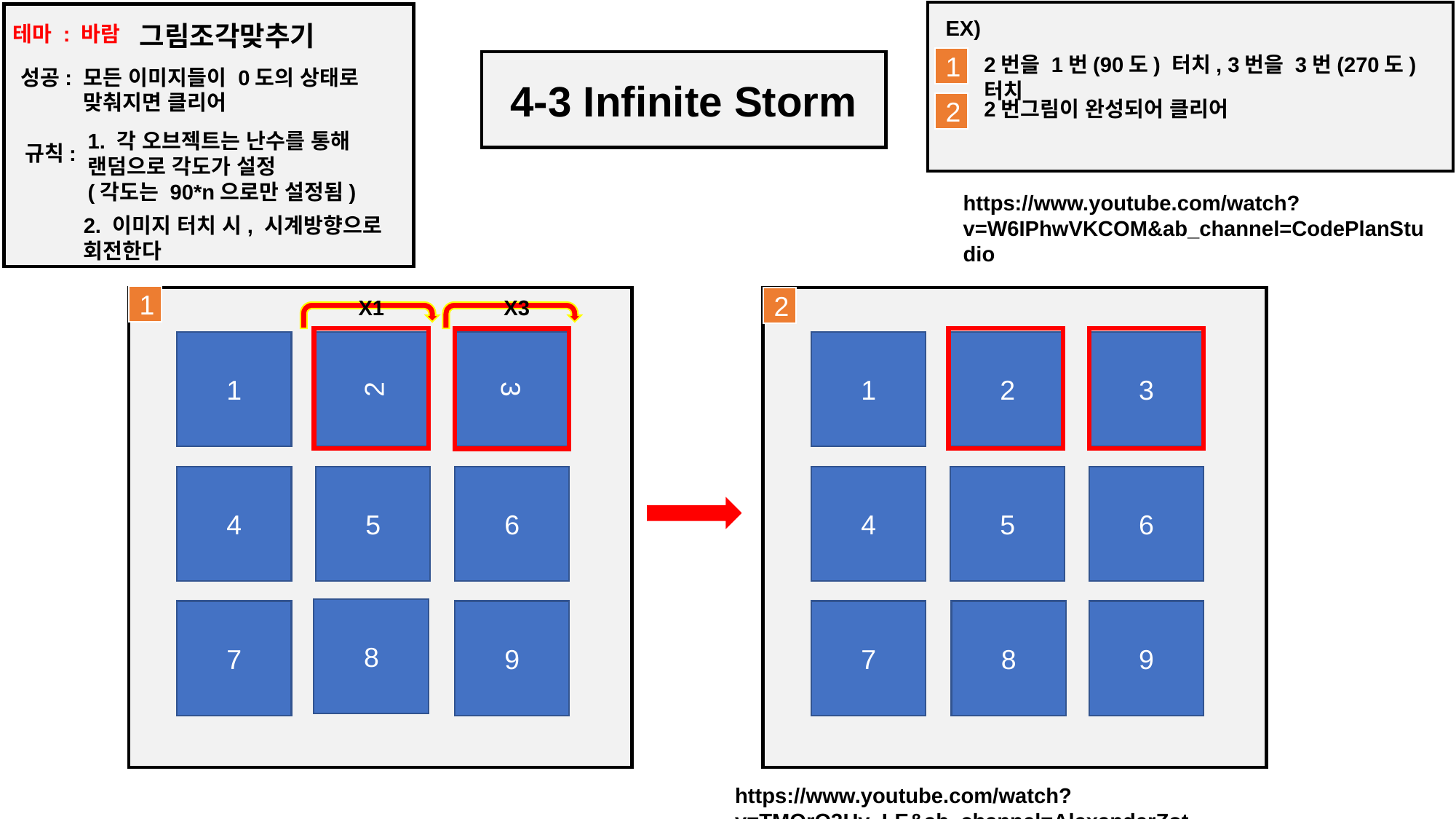

EX)
그림조각맞추기
테마 : 바람
2번을 1번(90도) 터치, 3번을 3번(270도) 터치
1
4-3 Infinite Storm
모든 이미지들이 0도의 상태로 맞춰지면 클리어
성공:
2번그림이 완성되어 클리어
2
1. 각 오브젝트는 난수를 통해 랜덤으로 각도가 설정
(각도는 90*n으로만 설정됨)
규칙:
https://www.youtube.com/watch?v=W6IPhwVKCOM&ab_channel=CodePlanStudio
2. 이미지 터치 시, 시계방향으로 회전한다
1

2
X1
X3

1
2
3
1
2
3
4
5
6
4
5
6

8
7
9
7
8
9
https://www.youtube.com/watch?v=TMQrO3Hy_LE&ab_channel=AlexanderZotov